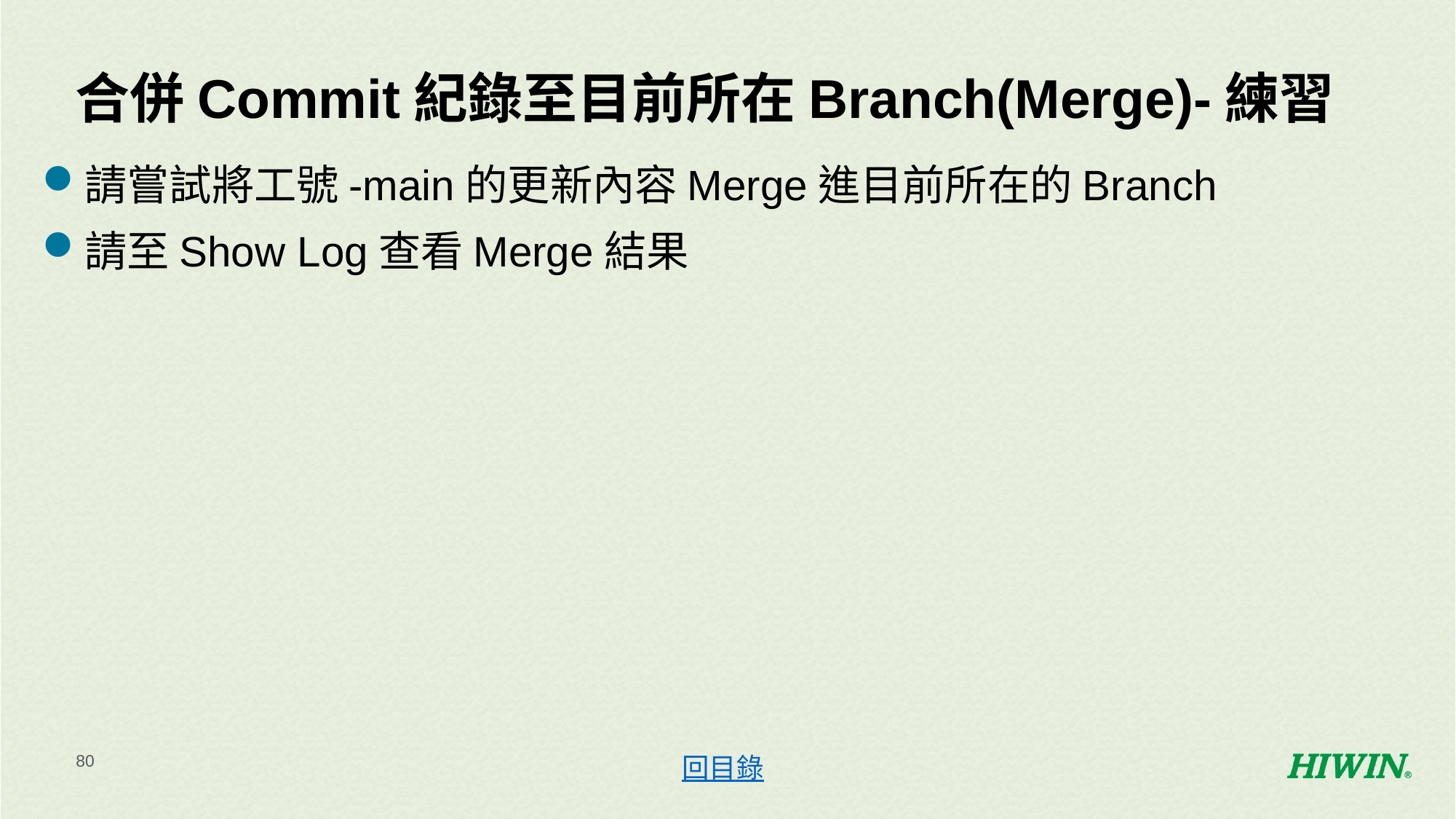

# 合併Commit紀錄至目前所在Branch(Merge)-練習
請嘗試將工號-main的更新內容Merge進目前所在的Branch
請至Show Log查看Merge結果
回目錄